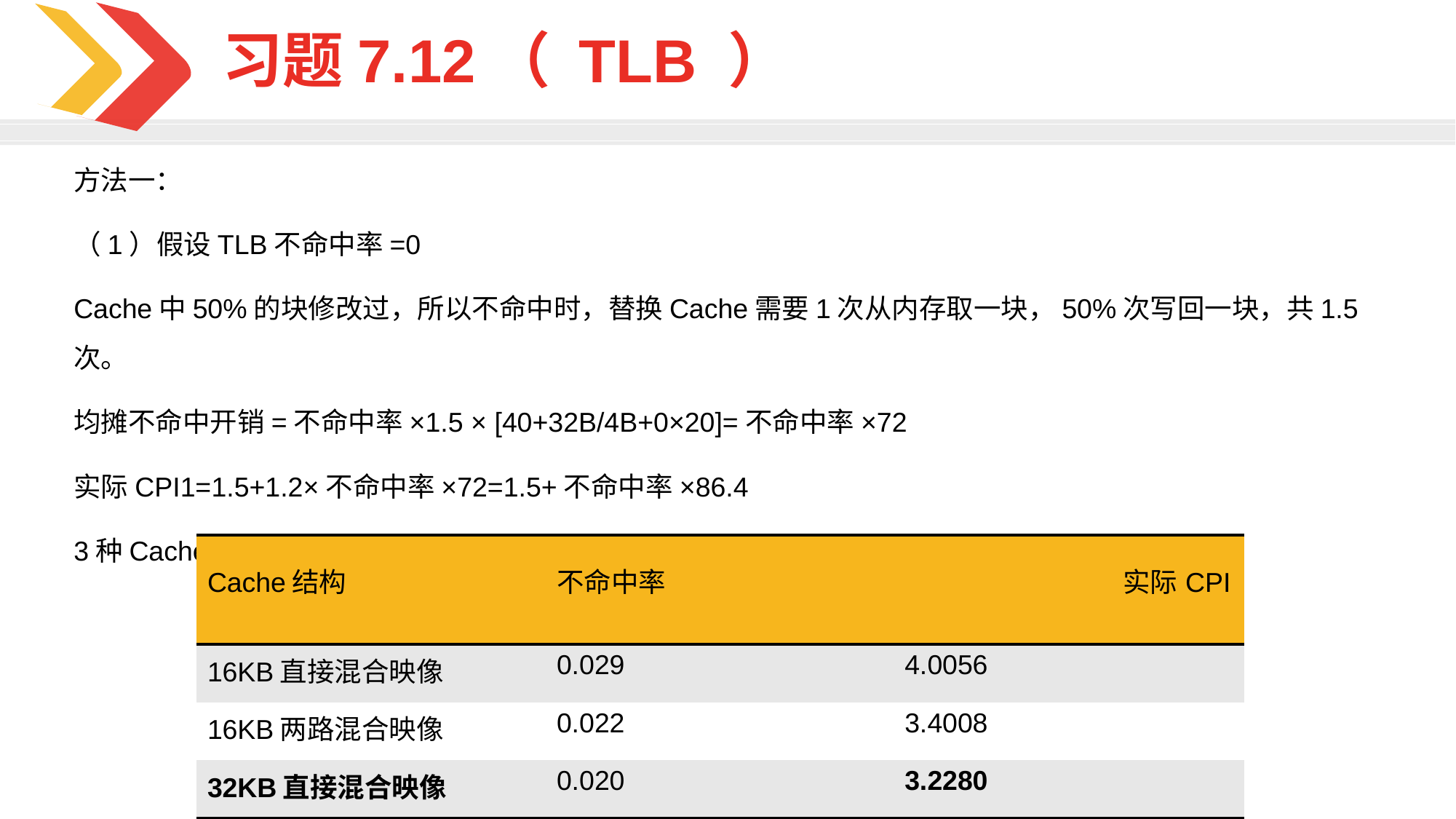

习题7.12（ TLB ）

方法一：
（1）假设TLB不命中率=0
Cache中50%的块修改过，所以不命中时，替换Cache需要1次从内存取一块，50%次写回一块，共1.5次。
均摊不命中开销=不命中率×1.5 × [40+32B/4B+0×20]=不命中率×72
实际CPI1=1.5+1.2×不命中率×72=1.5+不命中率×86.4
3种Cache结构的不命中率得：

| Cache结构 | 不命中率 | 实际CPI |
| --- | --- | --- |
| 16KB直接混合映像 | 0.029 | 4.0056 |
| 16KB两路混合映像 | 0.022 | 3.4008 |
| 32KB直接混合映像 | 0.020 | 3.2280 |